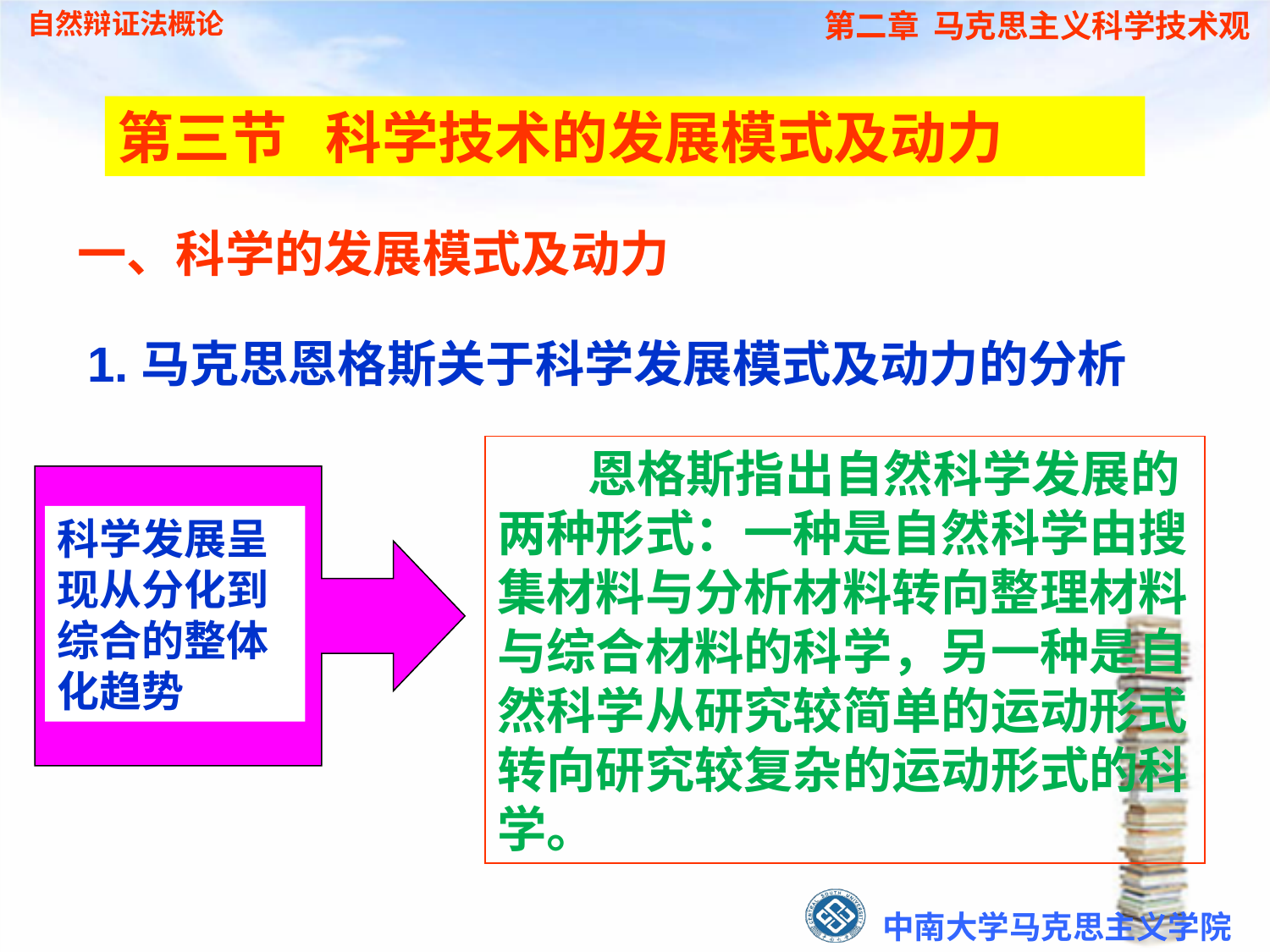

第三节   科学技术的发展模式及动力
一、科学的发展模式及动力
1.马克思恩格斯关于科学发展模式及动力的分析
       恩格斯指出自然科学发展的两种形式：一种是自然科学由搜集材料与分析材料转向整理材料与综合材料的科学，另一种是自然科学从研究较简单的运动形式转向研究较复杂的运动形式的科学。

科学发展呈现从分化到综合的整体化趋势